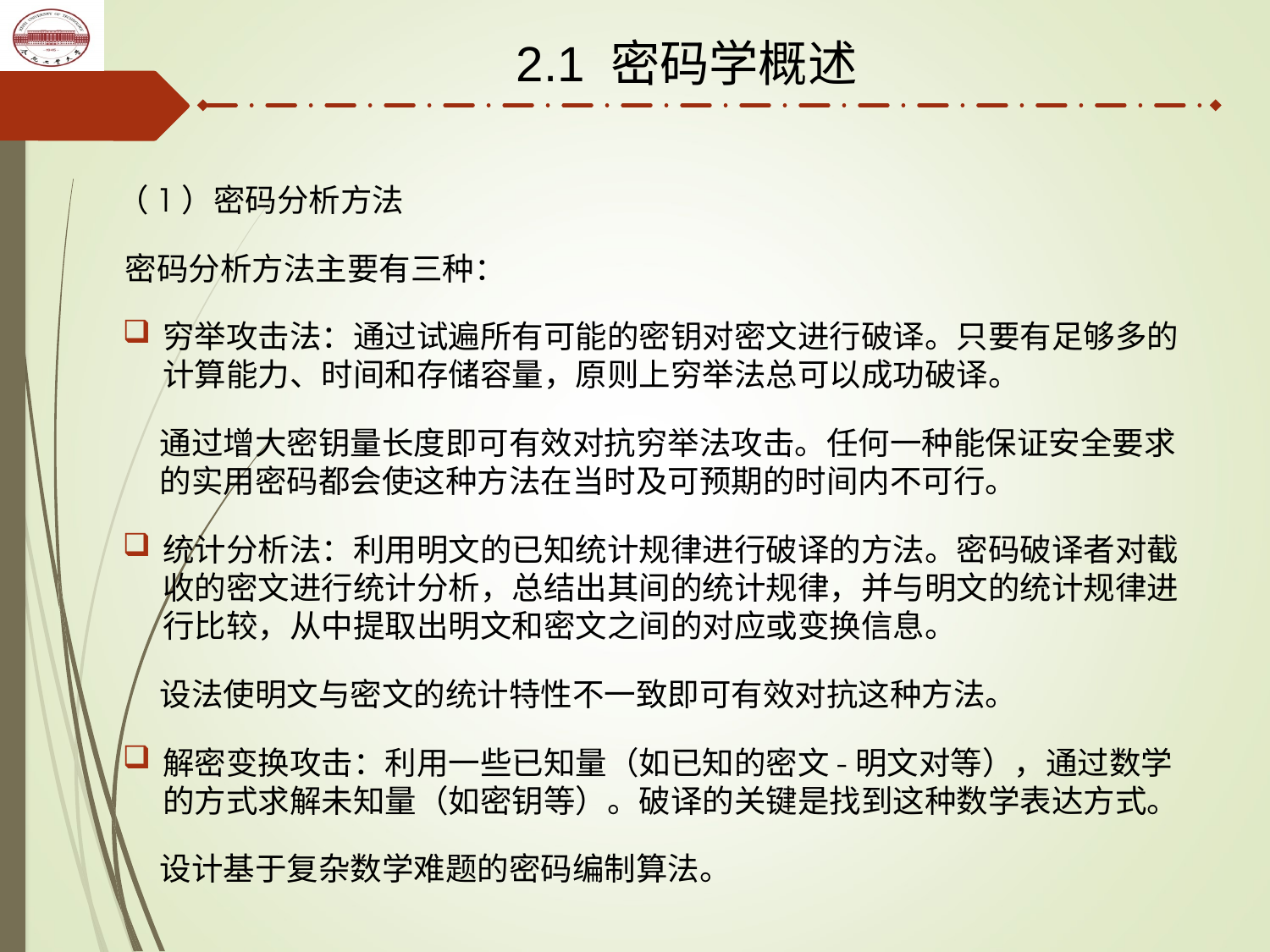

2.1 密码学概述
（1）密码分析方法
密码分析方法主要有三种：
穷举攻击法：通过试遍所有可能的密钥对密文进行破译。只要有足够多的计算能力、时间和存储容量，原则上穷举法总可以成功破译。
通过增大密钥量长度即可有效对抗穷举法攻击。任何一种能保证安全要求的实用密码都会使这种方法在当时及可预期的时间内不可行。
统计分析法：利用明文的已知统计规律进行破译的方法。密码破译者对截收的密文进行统计分析，总结出其间的统计规律，并与明文的统计规律进行比较，从中提取出明文和密文之间的对应或变换信息。
设法使明文与密文的统计特性不一致即可有效对抗这种方法。
解密变换攻击：利用一些已知量（如已知的密文-明文对等），通过数学的方式求解未知量（如密钥等）。破译的关键是找到这种数学表达方式。
设计基于复杂数学难题的密码编制算法。